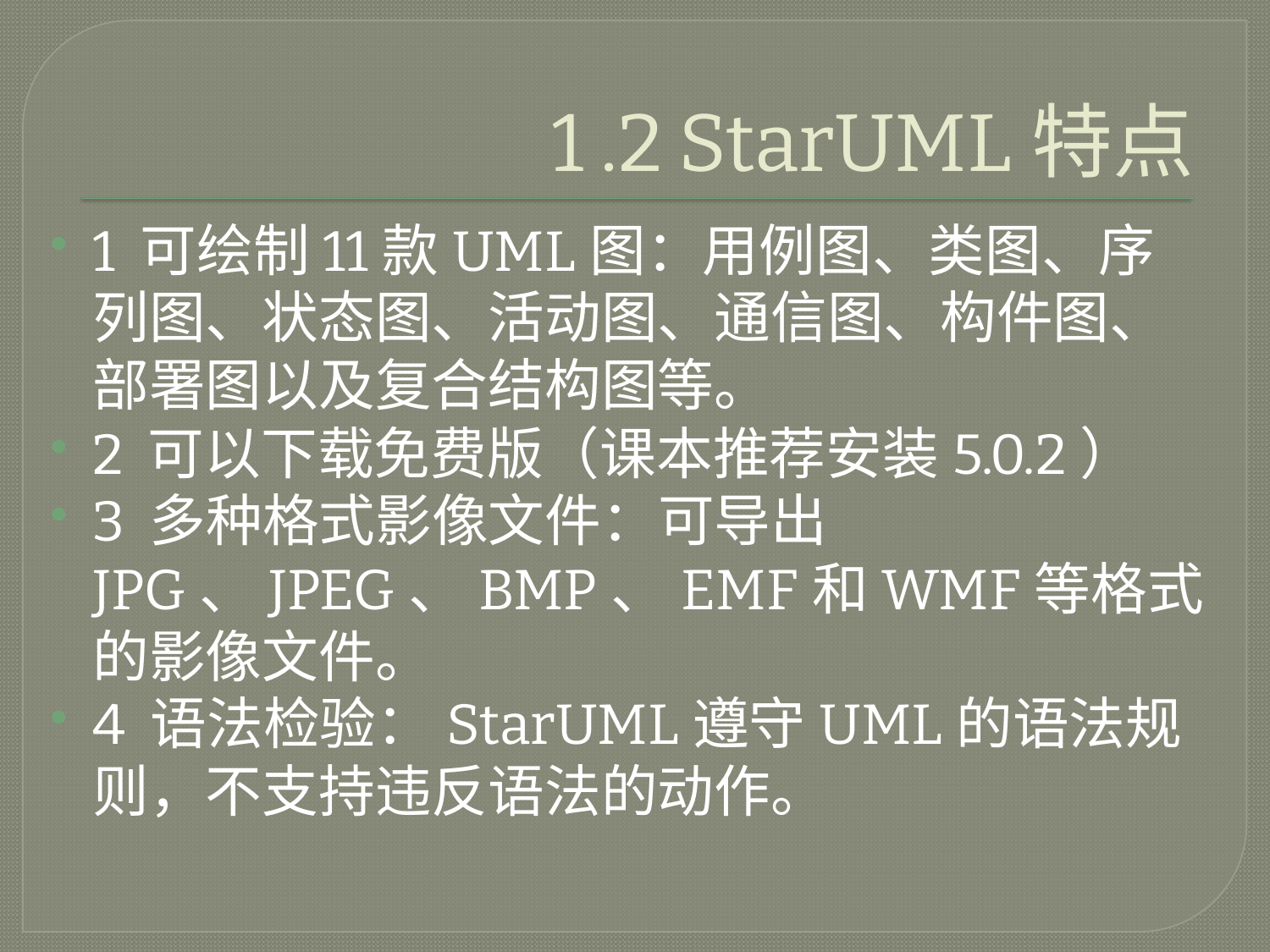

# 1 .2 StarUML特点
1 可绘制11款UML图：用例图、类图、序列图、状态图、活动图、通信图、构件图、部署图以及复合结构图等。
2 可以下载免费版（课本推荐安装5.0.2）
3 多种格式影像文件：可导出JPG、JPEG、BMP、EMF和WMF等格式的影像文件。
4 语法检验：StarUML遵守UML的语法规则，不支持违反语法的动作。